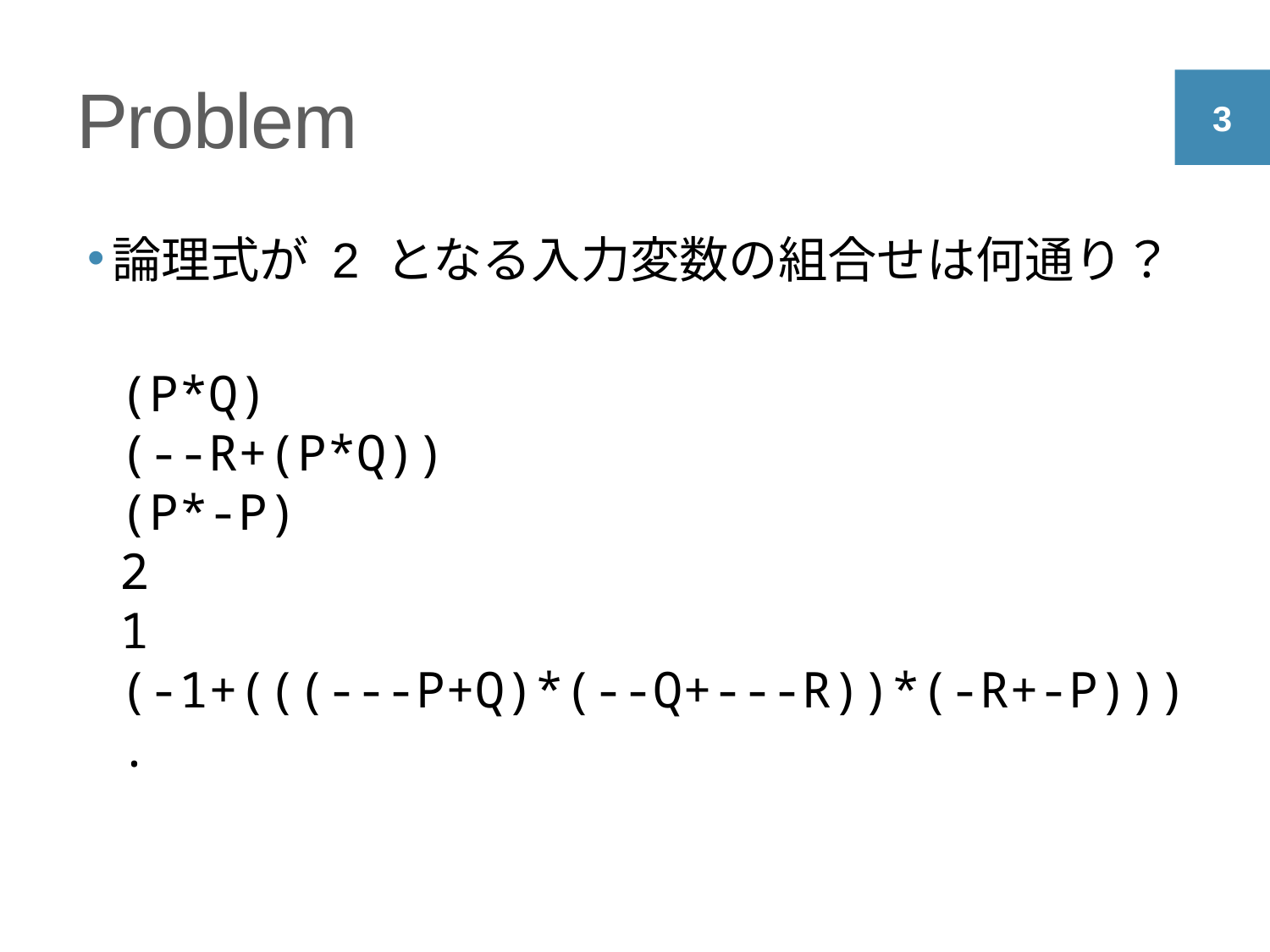

# Problem
論理式が 2 となる入力変数の組合せは何通り？
(P*Q)
(--R+(P*Q))
(P*-P)
2
1
(-1+(((---P+Q)*(--Q+---R))*(-R+-P)))
.